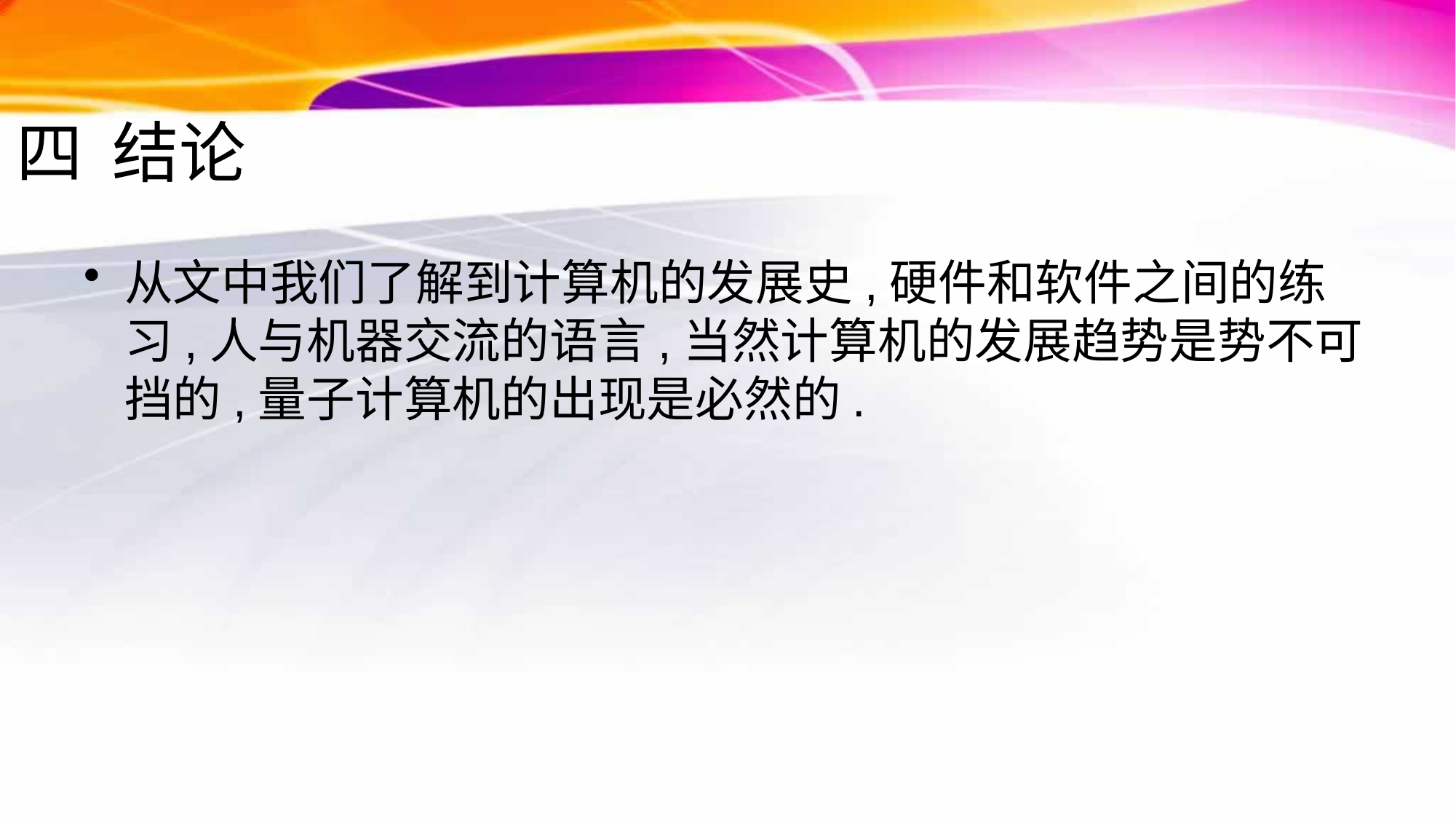

# 四  结论
从文中我们了解到计算机的发展史,硬件和软件之间的练习,人与机器交流的语言,当然计算机的发展趋势是势不可挡的,量子计算机的出现是必然的.